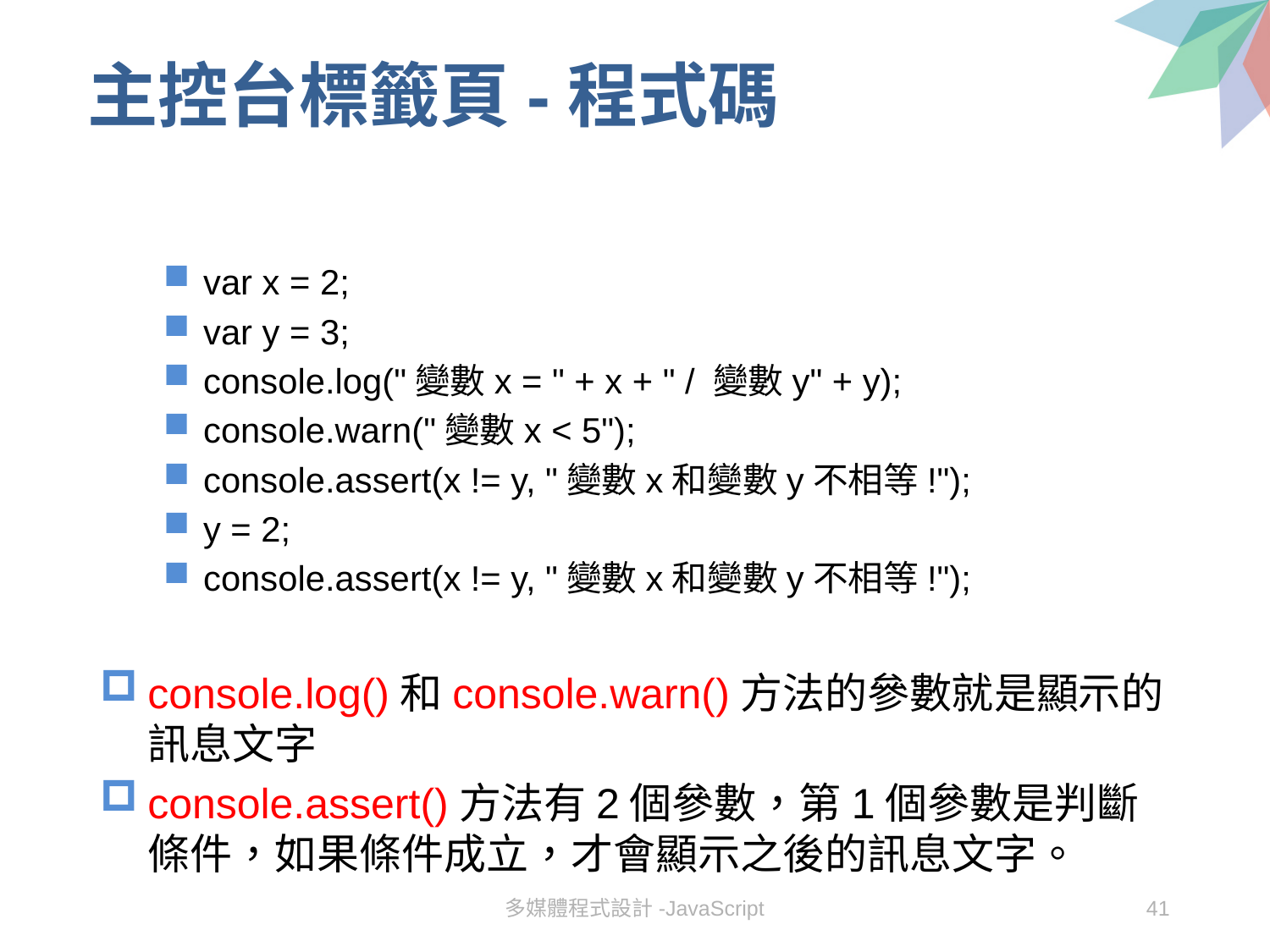

# 主控台標籤頁-程式碼
var x = 2;
var y = 3;
console.log("變數x = " + x + " / 變數y" + y);
console.warn("變數x < 5");
console.assert(x != y, "變數x和變數y不相等!");
y = 2;
console.assert(x != y, "變數x和變數y不相等!");

console.log()和console.warn()方法的參數就是顯示的訊息文字
console.assert()方法有2個參數，第1個參數是判斷條件，如果條件成立，才會顯示之後的訊息文字。
多媒體程式設計-JavaScript
41